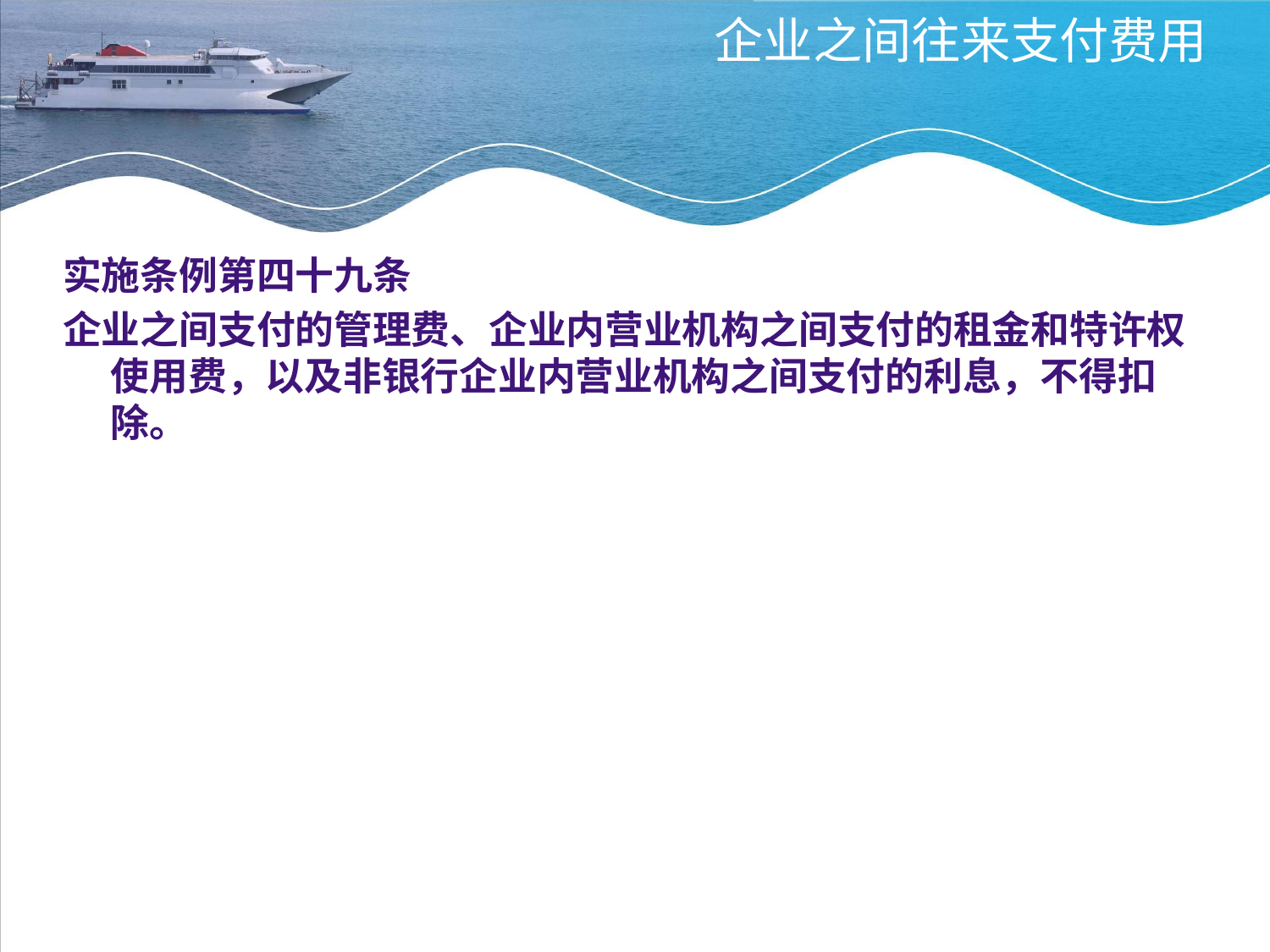

# 企业之间往来支付费用
实施条例第四十九条
企业之间支付的管理费、企业内营业机构之间支付的租金和特许权使用费，以及非银行企业内营业机构之间支付的利息，不得扣除。